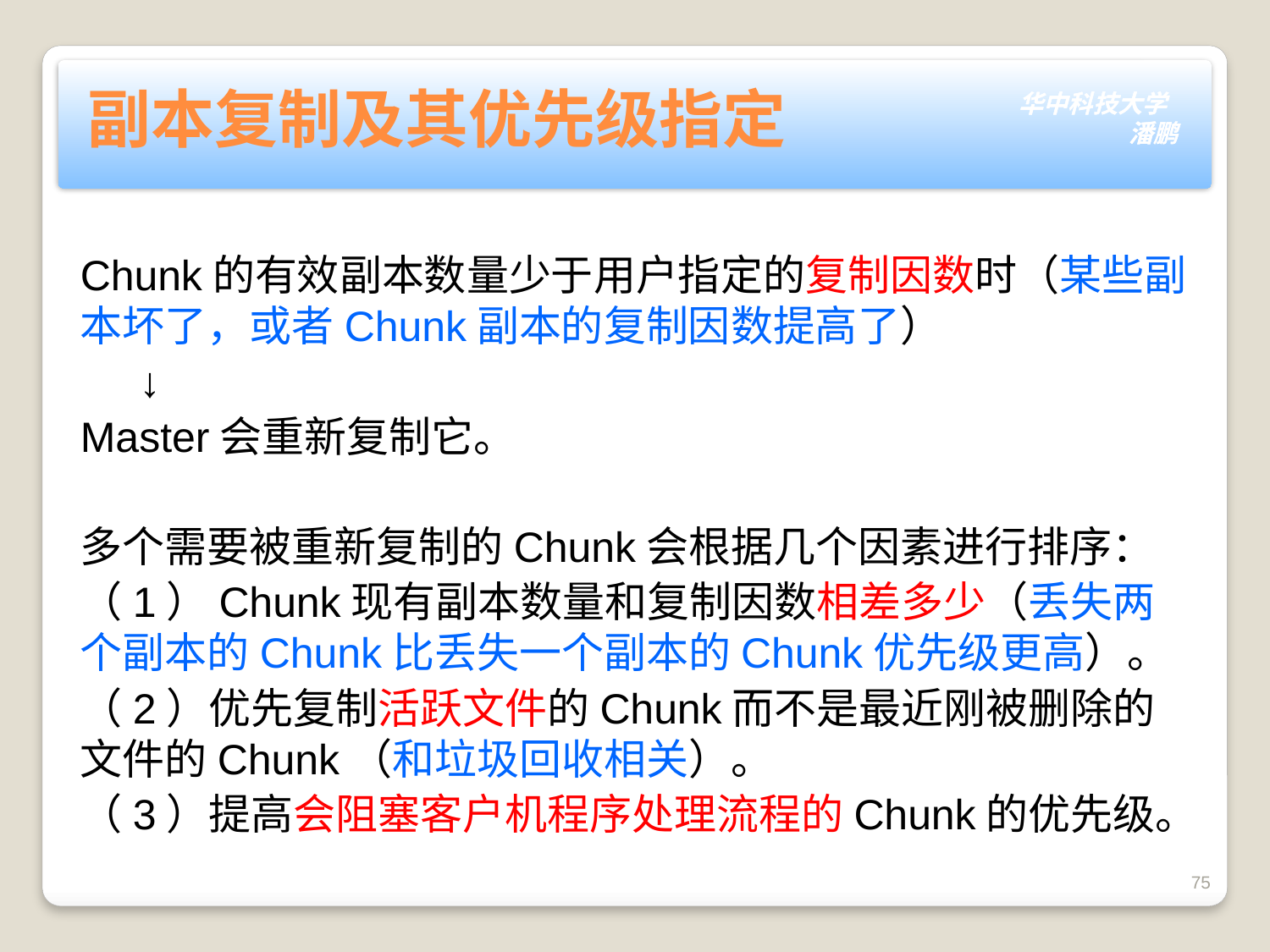

# 副本复制及其优先级指定
Chunk的有效副本数量少于用户指定的复制因数时（某些副本坏了，或者Chunk副本的复制因数提高了）
     ↓
Master会重新复制它。

多个需要被重新复制的Chunk会根据几个因素进行排序：
（1）Chunk现有副本数量和复制因数相差多少（丢失两个副本的Chunk比丢失一个副本的Chunk优先级更高）。
（2）优先复制活跃文件的Chunk而不是最近刚被删除的文件的Chunk（和垃圾回收相关）。
（3）提高会阻塞客户机程序处理流程的Chunk的优先级。
75